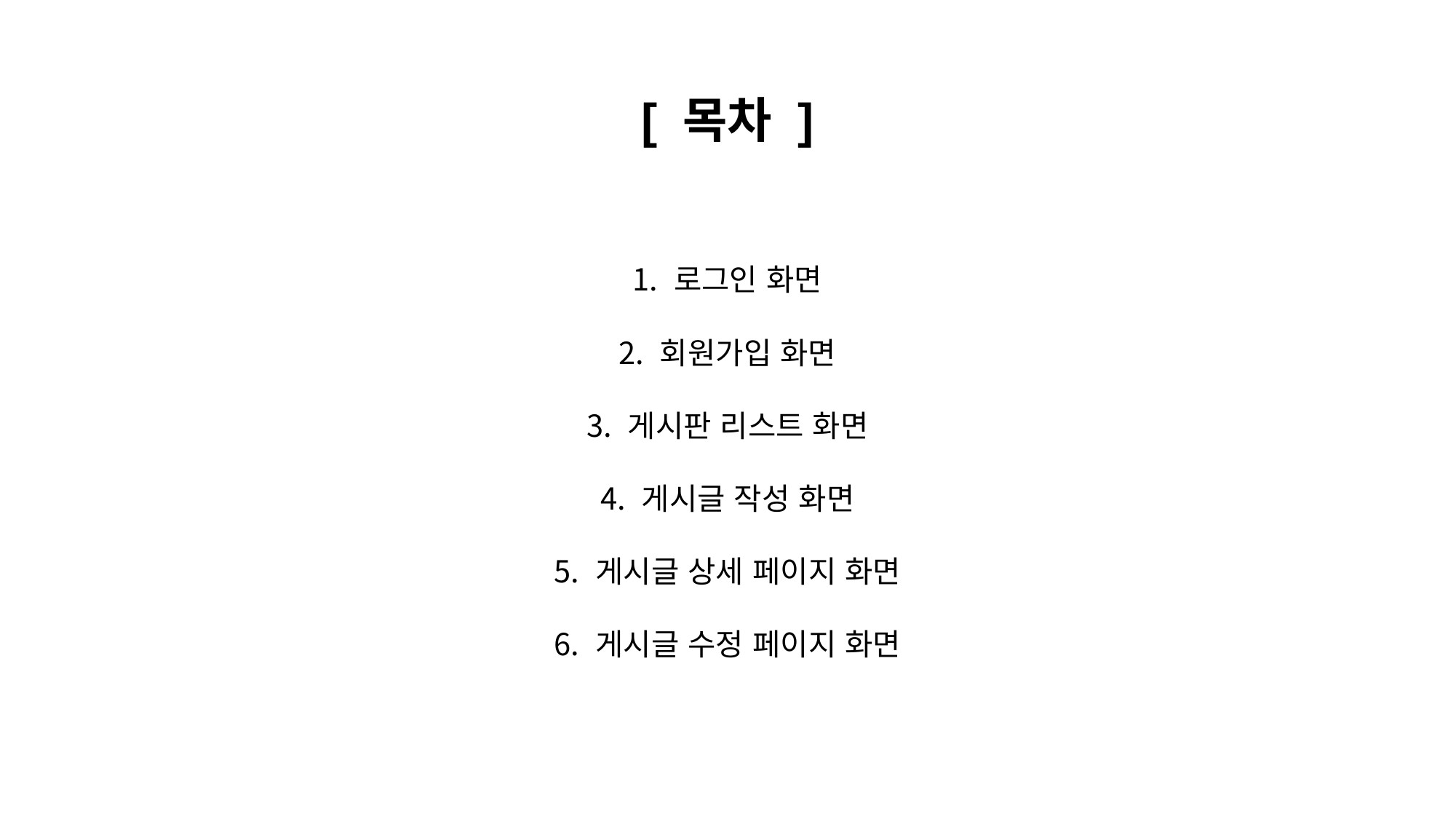

[ 목차 ]
로그인 화면

회원가입 화면

게시판 리스트 화면

게시글 작성 화면

게시글 상세 페이지 화면

게시글 수정 페이지 화면